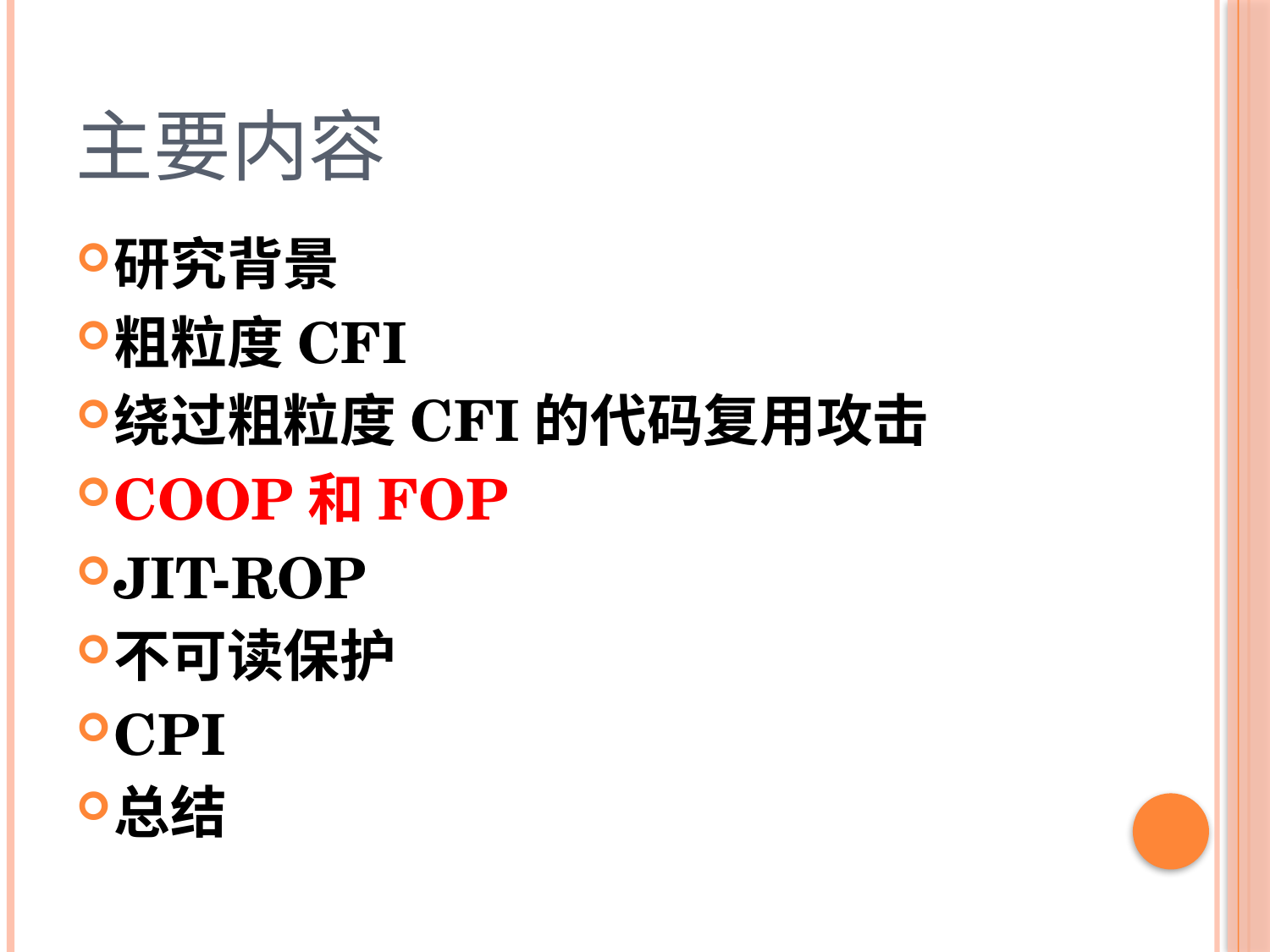

# 主要内容
研究背景
粗粒度CFI
绕过粗粒度CFI的代码复用攻击
COOP和FOP
JIT-ROP
不可读保护
CPI
总结